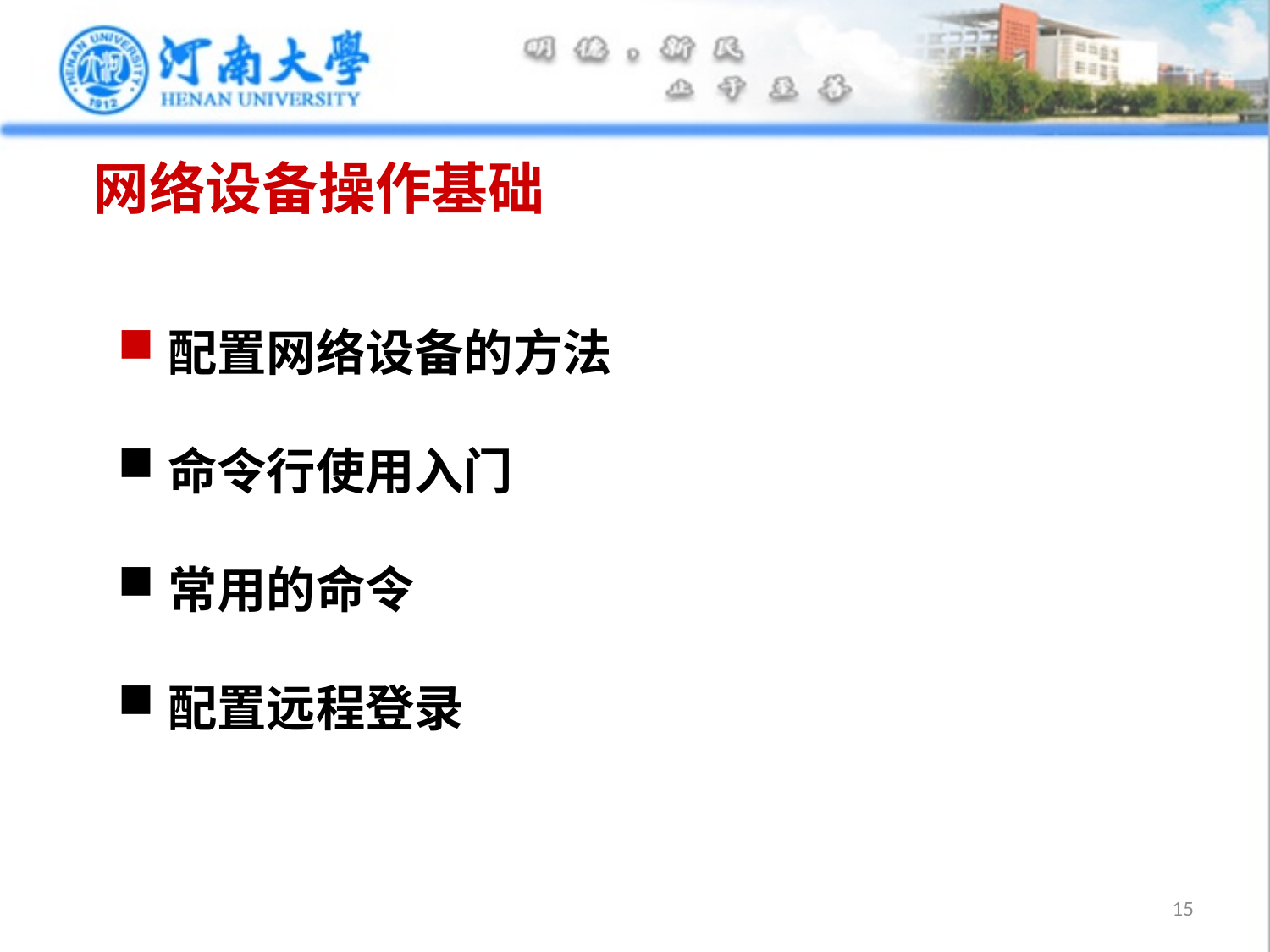

网络设备操作基础
配置网络设备的方法
命令行使用入门
常用的命令
配置远程登录

15